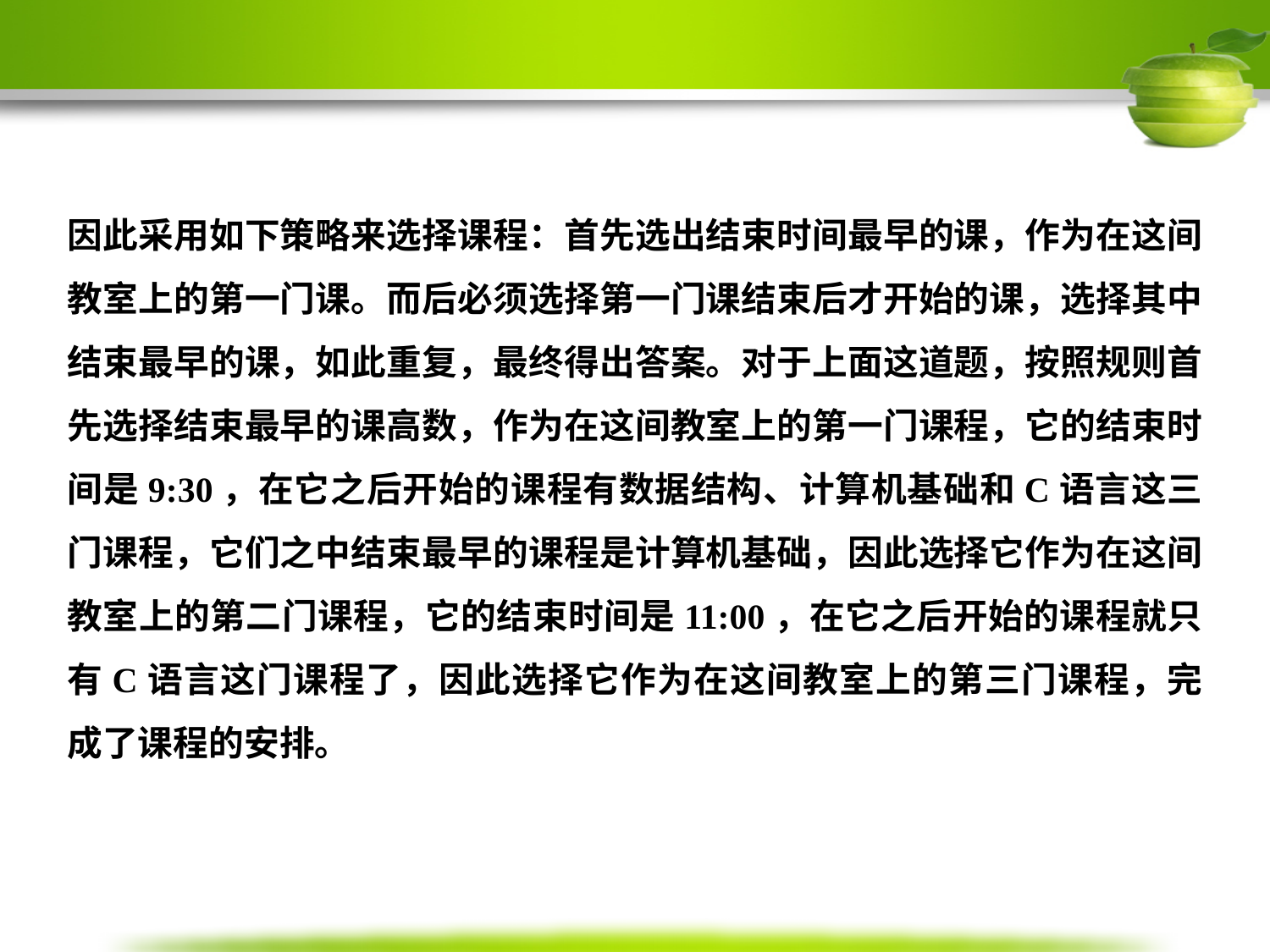

因此采用如下策略来选择课程：首先选出结束时间最早的课，作为在这间教室上的第一门课。而后必须选择第一门课结束后才开始的课，选择其中结束最早的课，如此重复，最终得出答案。对于上面这道题，按照规则首先选择结束最早的课高数，作为在这间教室上的第一门课程，它的结束时间是9:30，在它之后开始的课程有数据结构、计算机基础和C语言这三门课程，它们之中结束最早的课程是计算机基础，因此选择它作为在这间教室上的第二门课程，它的结束时间是11:00，在它之后开始的课程就只有C语言这门课程了，因此选择它作为在这间教室上的第三门课程，完成了课程的安排。